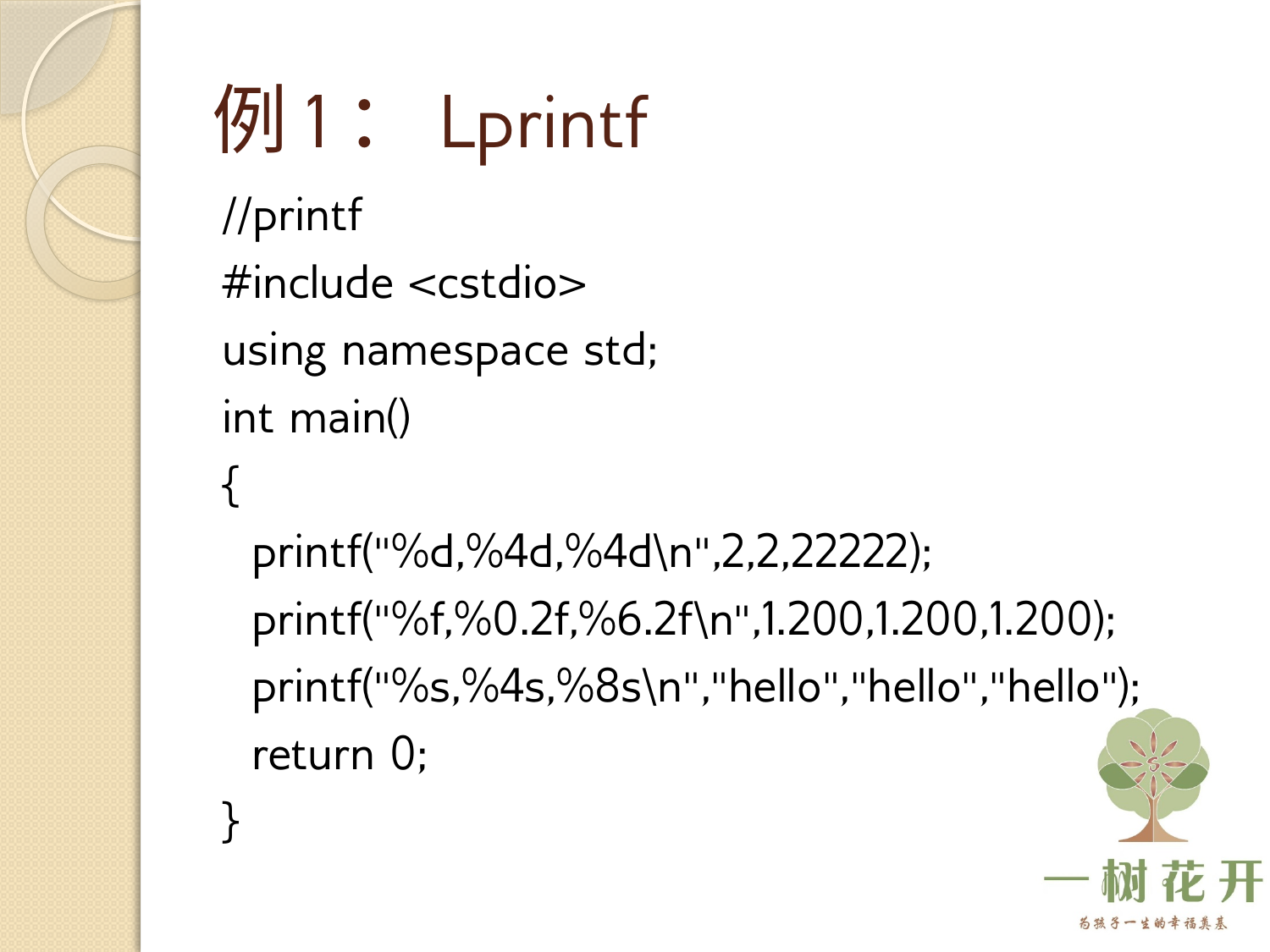

# 例1：Lprintf
//printf
#include <cstdio>
using namespace std;
int main()
{
  printf("%d,%4d,%4d\n",2,2,22222);
  printf("%f,%0.2f,%6.2f\n",1.200,1.200,1.200);
  printf("%s,%4s,%8s\n","hello","hello","hello");
  return 0;
}